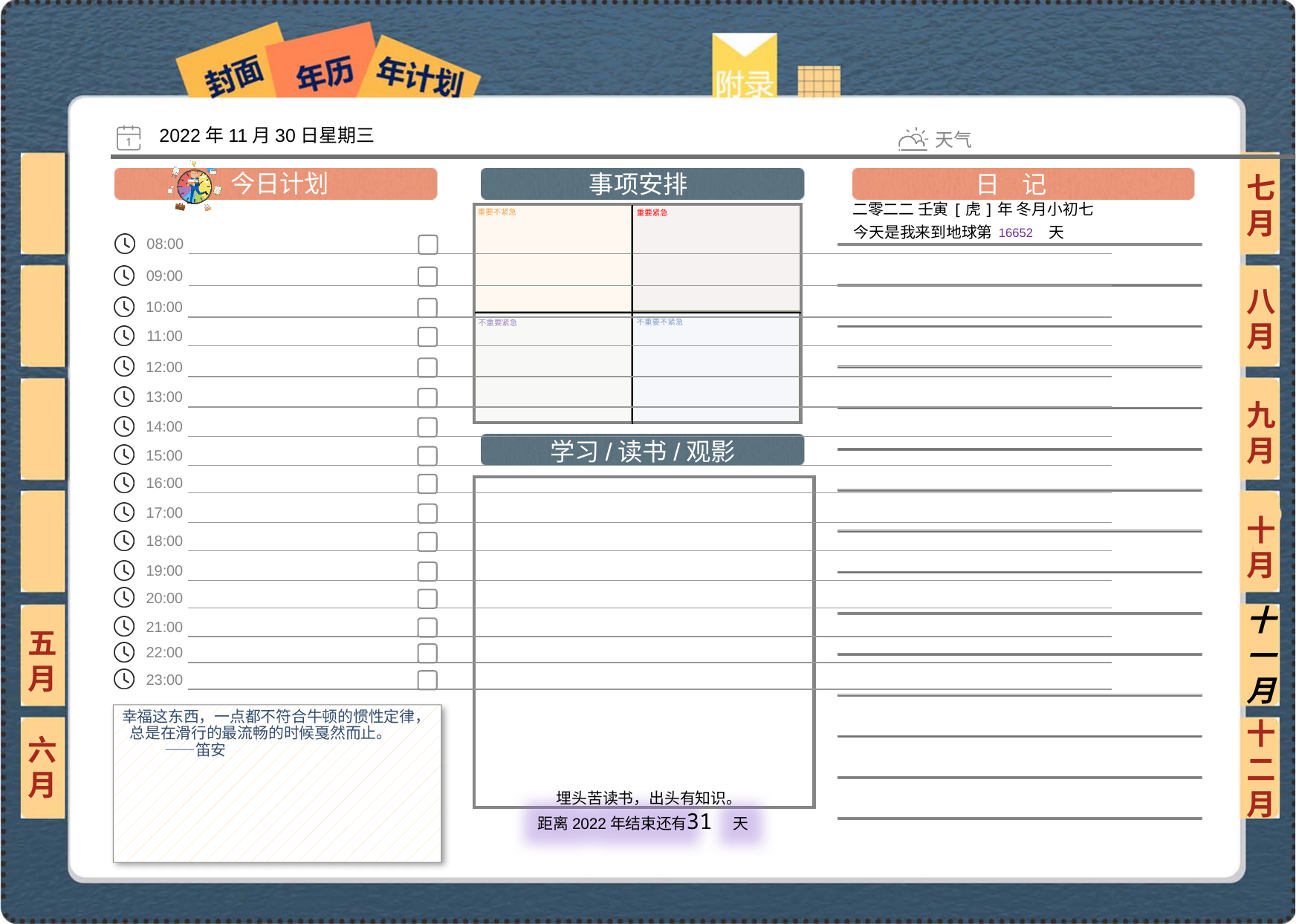

2022年11月30日星期三
七月
二零二二 壬寅[虎]年 冬月小初七
16652
八月
九月
十月
十一月
五月
幸福这东西，一点都不符合牛顿的惯性定律，总是在滑行的最流畅的时候戛然而止。　　——笛安

六月
十二月
31
 埋头苦读书，出头有知识。